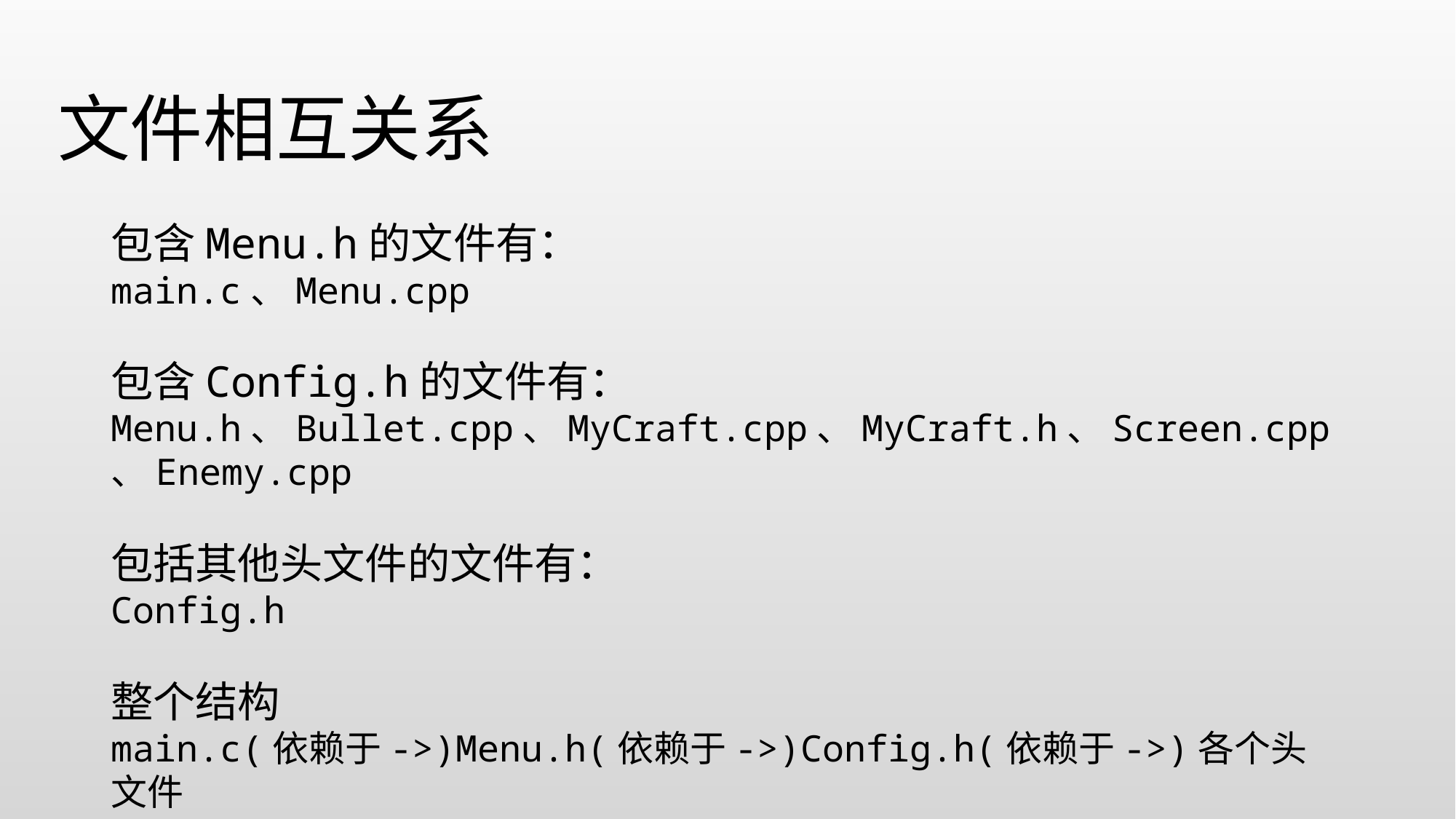

# 文件相互关系
包含Menu.h的文件有：
main.c、Menu.cpp

包含Config.h的文件有：
Menu.h、Bullet.cpp、MyCraft.cpp、MyCraft.h、Screen.cpp、Enemy.cpp

包括其他头文件的文件有：
Config.h

整个结构
main.c(依赖于->)Menu.h(依赖于->)Config.h(依赖于->)各个头文件